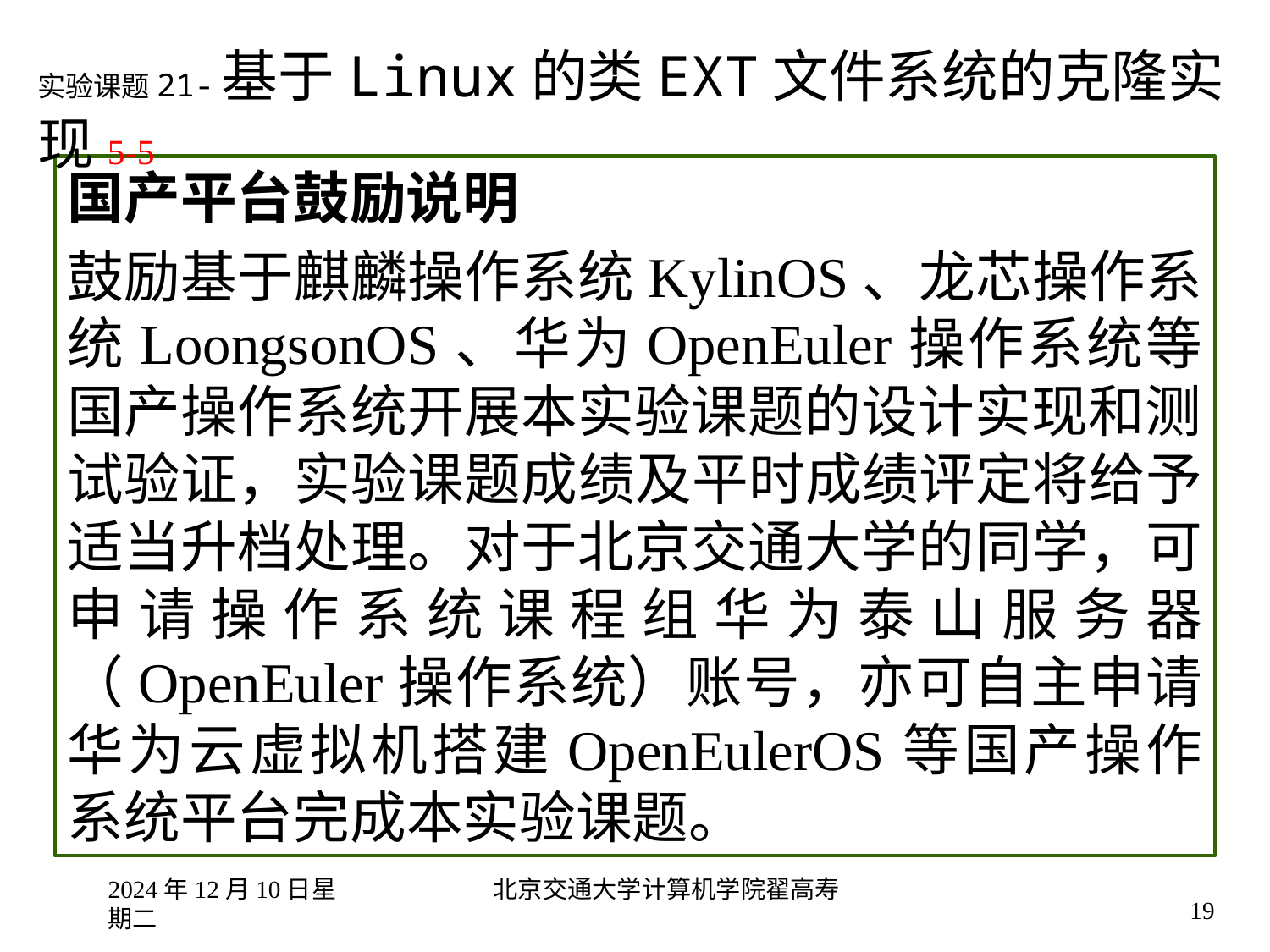

# 实验课题21-基于Linux的类EXT文件系统的克隆实现5-5
国产平台鼓励说明
鼓励基于麒麟操作系统KylinOS、龙芯操作系统LoongsonOS、华为OpenEuler操作系统等国产操作系统开展本实验课题的设计实现和测试验证，实验课题成绩及平时成绩评定将给予适当升档处理。对于北京交通大学的同学，可申请操作系统课程组华为泰山服务器（OpenEuler操作系统）账号，亦可自主申请华为云虚拟机搭建OpenEulerOS等国产操作系统平台完成本实验课题。
2024年12月10日星期二
北京交通大学计算机学院翟高寿
19